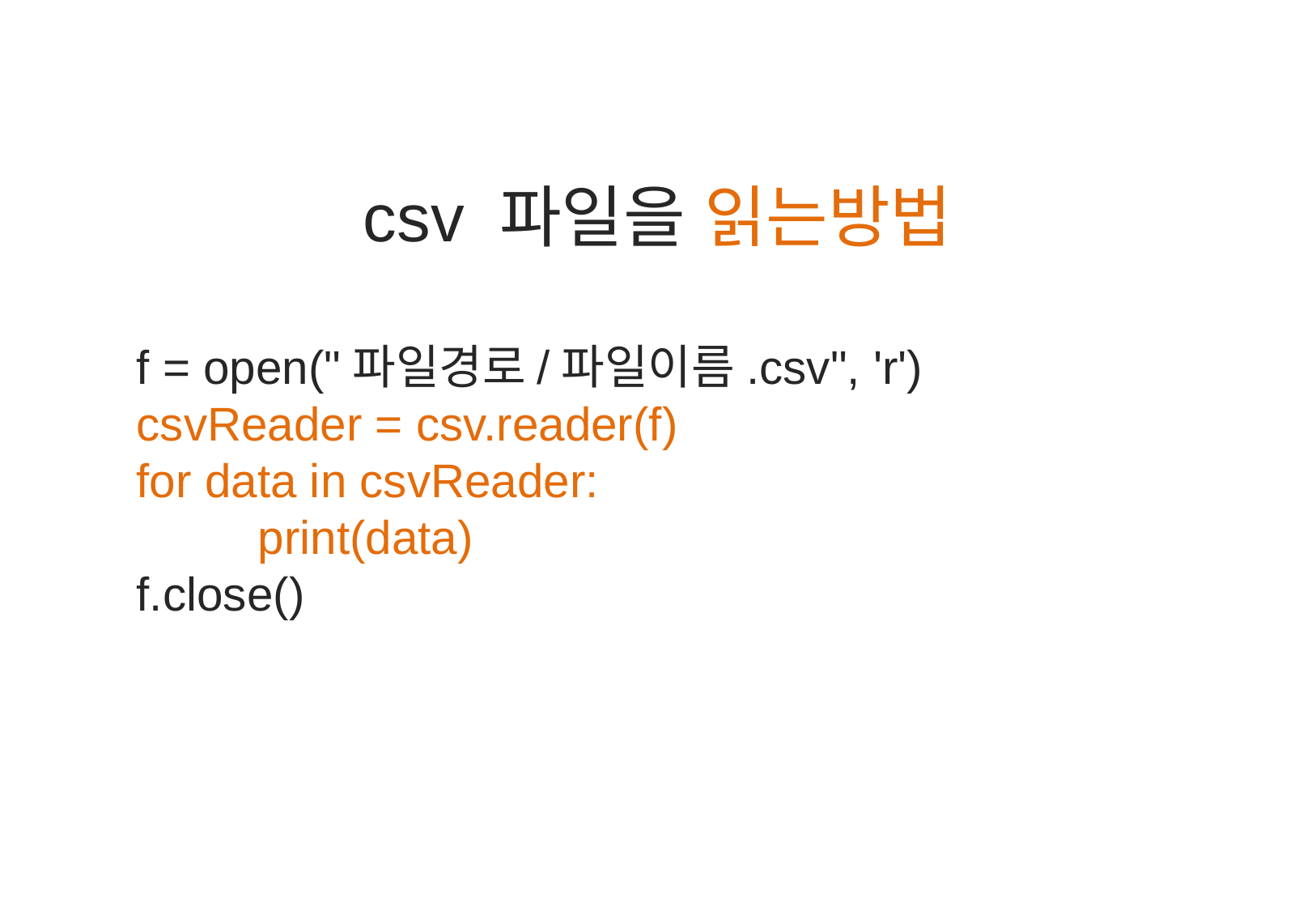

csv 파일을 읽는방법
f = open("파일경로/파일이름.csv", 'r')
csvReader = csv.reader(f)
for data in csvReader:
	print(data)
f.close()